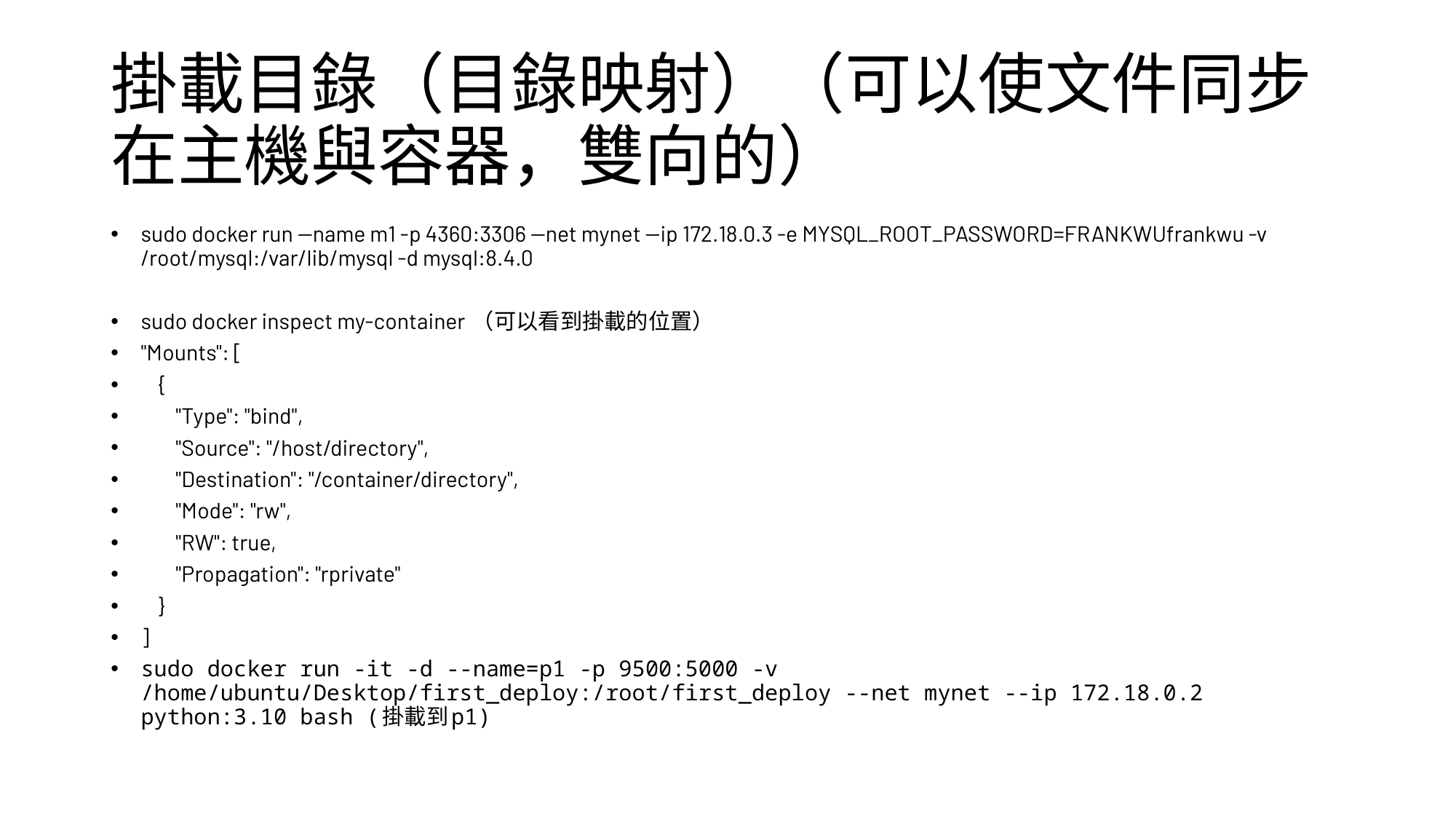

# 掛載目錄（目錄映射）（可以使文件同步在主機與容器，雙向的）
sudo docker run --name m1 -p 4360:3306 --net mynet --ip 172.18.0.3 -e MYSQL_ROOT_PASSWORD=FRANKWUfrankwu -v /root/mysql:/var/lib/mysql -d mysql:8.4.0

sudo docker inspect my-container （可以看到掛載的位置）
"Mounts": [
    {
        "Type": "bind",
        "Source": "/host/directory",
        "Destination": "/container/directory",
        "Mode": "rw",
        "RW": true,
        "Propagation": "rprivate"
    }
]
sudo docker run -it -d --name=p1 -p 9500:5000 -v /home/ubuntu/Desktop/first_deploy:/root/first_deploy --net mynet --ip 172.18.0.2 python:3.10 bash (掛載到p1)